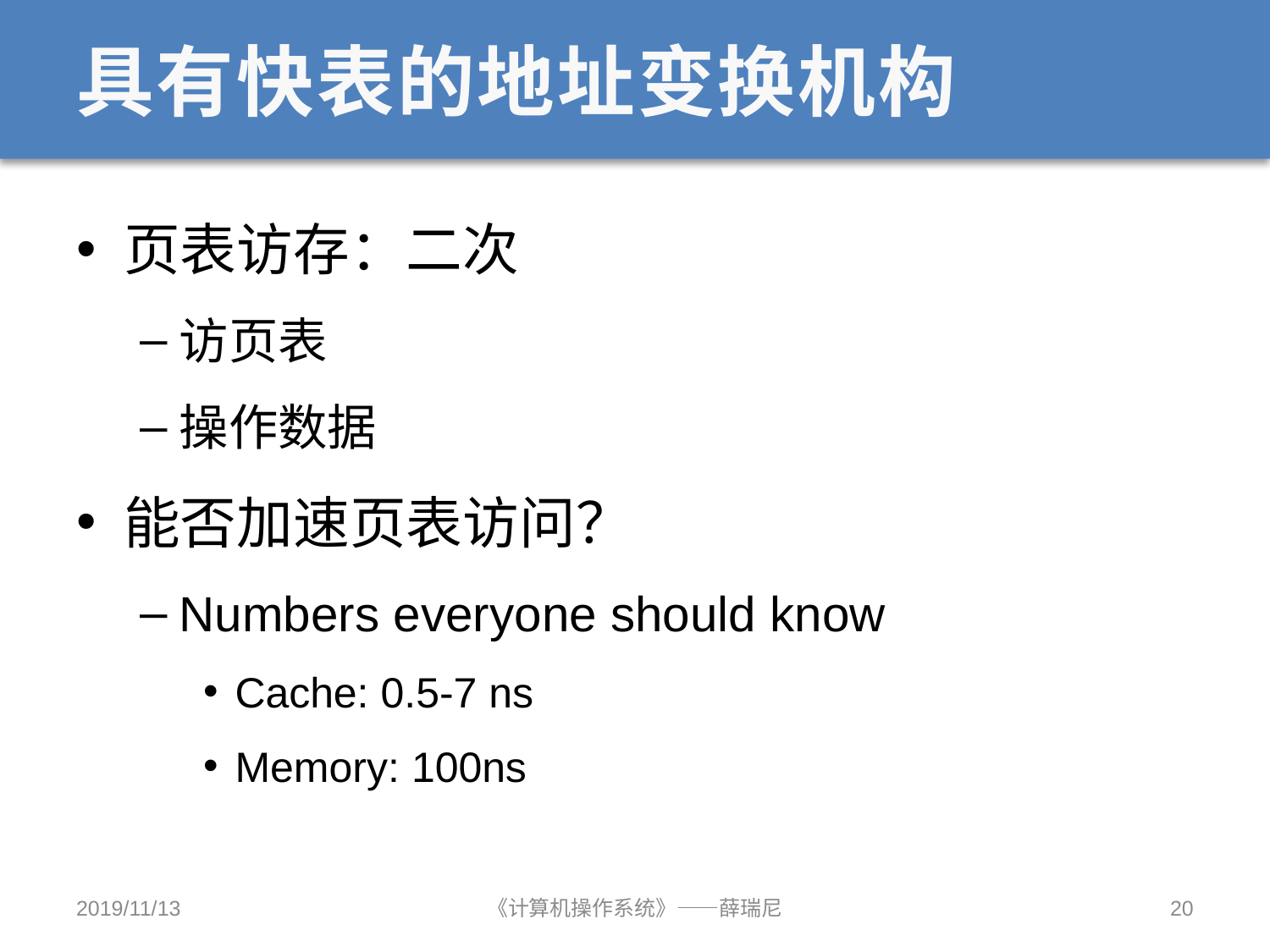

# 具有快表的地址变换机构
页表访存：二次
访页表
操作数据
能否加速页表访问？
Numbers everyone should know
Cache: 0.5-7 ns
Memory: 100ns
2019/11/13
《计算机操作系统》——薛瑞尼
20